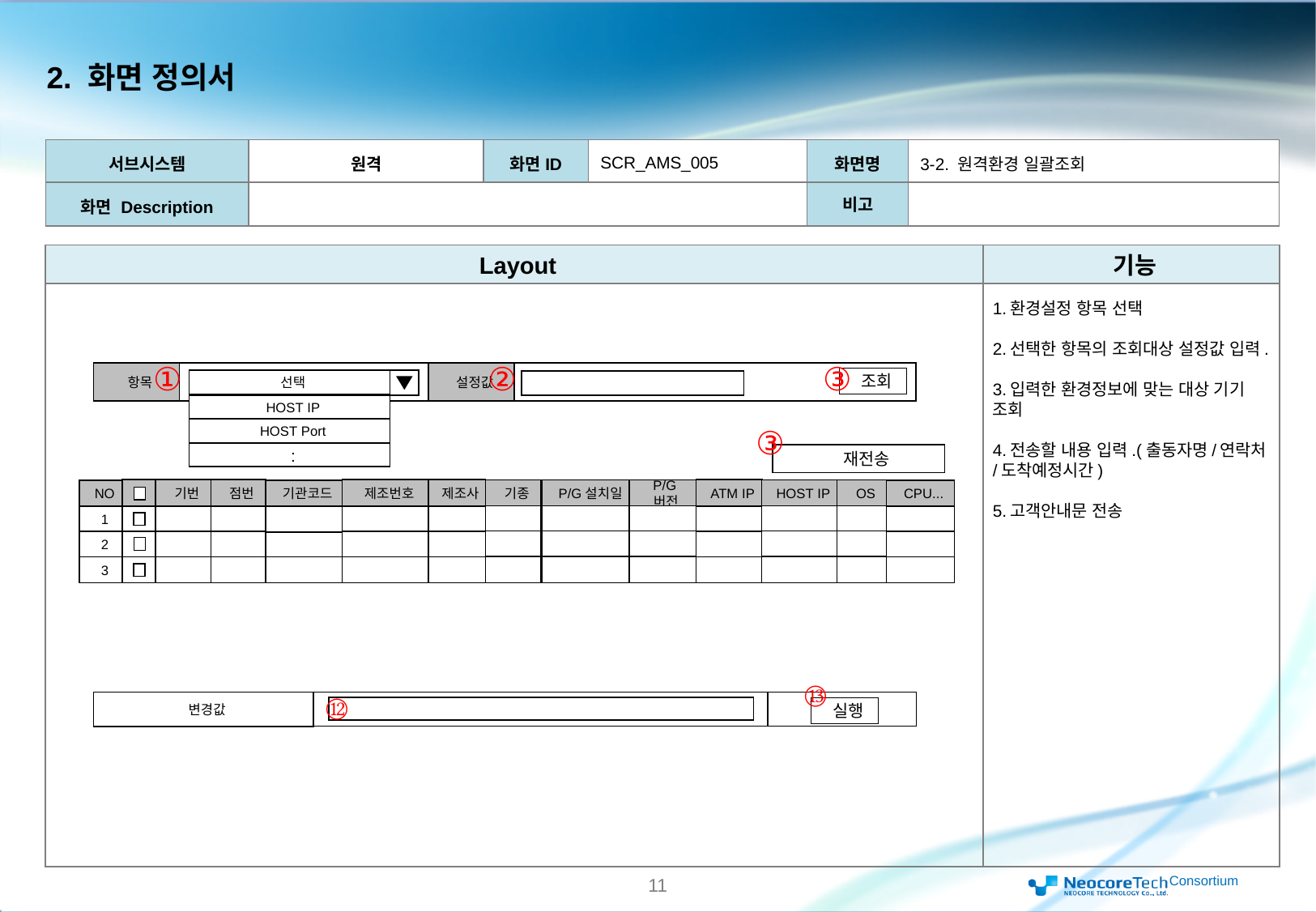

2. 화면 정의서
| 서브시스템 | 원격 | 화면ID | SCR\_AMS\_005 | 화면명 | 3-2. 원격환경 일괄조회 |
| --- | --- | --- | --- | --- | --- |
| 화면 Description |  |  |  | 비고 |  |
Layout
기능
1.환경설정 항목 선택
2.선택한 항목의 조회대상 설정값 입력.

3.입력한 환경정보에 맞는 대상 기기 조회

4.전송할 내용 입력.(출동자명/연락처/도착예정시간)

5.고객안내문 전송

①
②
③

항목
설정값
조회
선택

HOST IP
③
HOST Port
:
 재전송

기번
점번
제조번호
제조사
ATM IP
기종
P/G설치일
P/G버전
HOST IP
OS
CPU...
NO
기관코드

1

2

3

⑬
⑫
변경값

실행